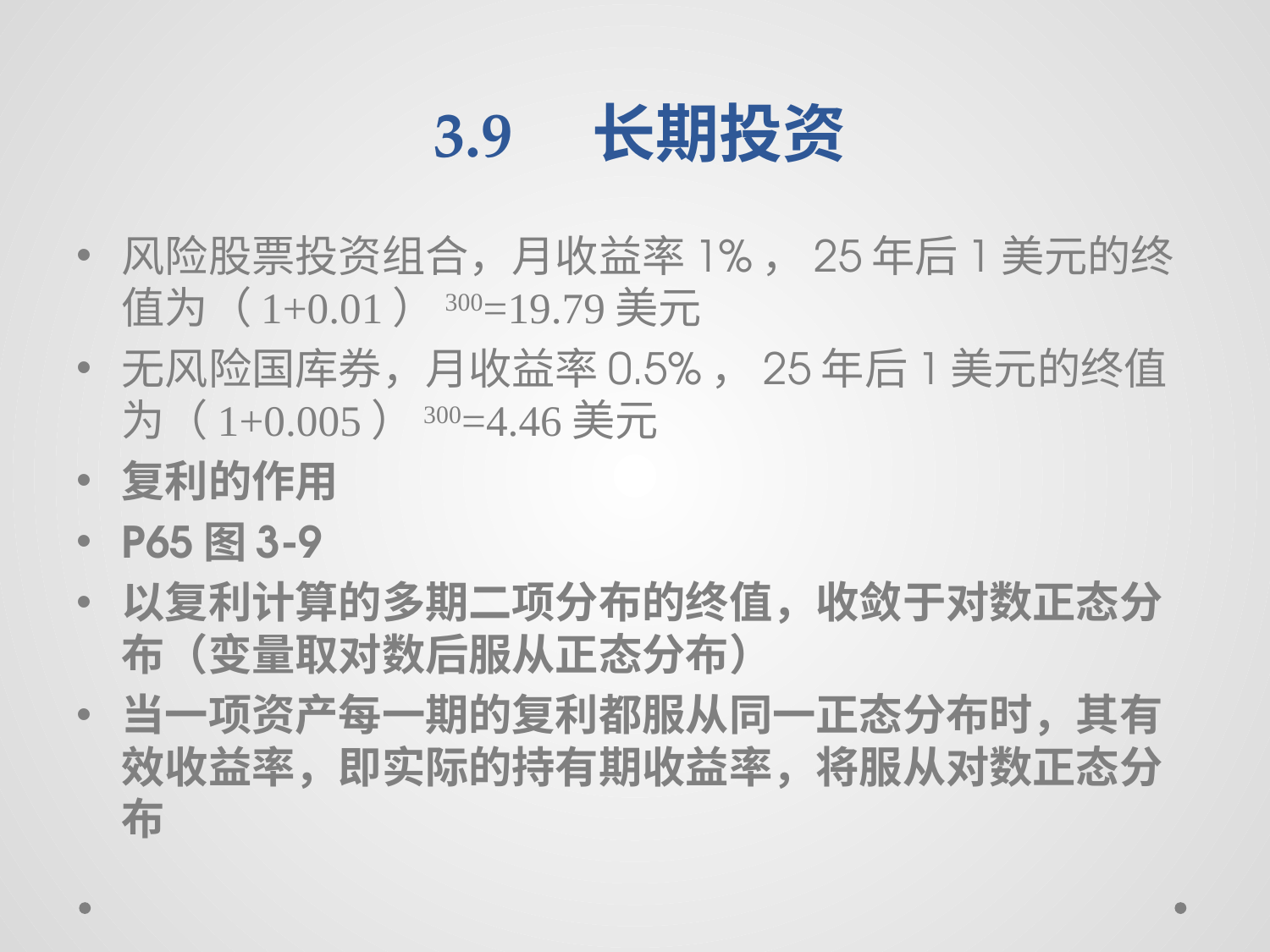

# 3.9    长期投资
风险股票投资组合，月收益率1%，25年后1美元的终值为（1+0.01）300=19.79美元
无风险国库券，月收益率0.5%，25年后1美元的终值为（1+0.005）300=4.46美元
复利的作用
P65图3-9
以复利计算的多期二项分布的终值，收敛于对数正态分布（变量取对数后服从正态分布）
当一项资产每一期的复利都服从同一正态分布时，其有效收益率，即实际的持有期收益率，将服从对数正态分布